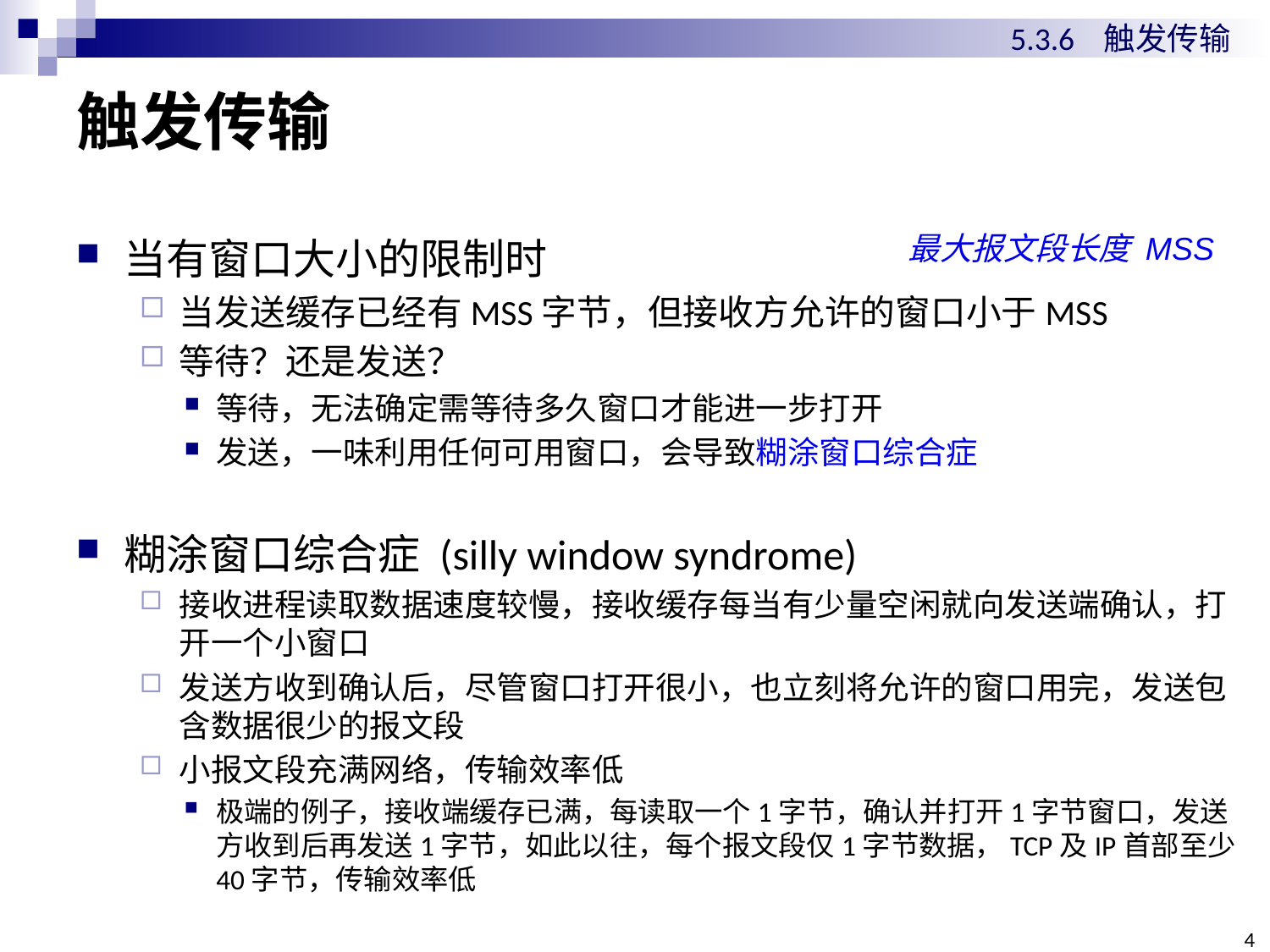

5.3.6   触发传输
# 触发传输
当有窗口大小的限制时
当发送缓存已经有MSS字节，但接收方允许的窗口小于MSS
等待？还是发送？
等待，无法确定需等待多久窗口才能进一步打开
发送，一味利用任何可用窗口，会导致糊涂窗口综合症
糊涂窗口综合症 (silly window syndrome)
接收进程读取数据速度较慢，接收缓存每当有少量空闲就向发送端确认，打开一个小窗口
发送方收到确认后，尽管窗口打开很小，也立刻将允许的窗口用完，发送包含数据很少的报文段
小报文段充满网络，传输效率低
极端的例子，接收端缓存已满，每读取一个1字节，确认并打开1字节窗口，发送方收到后再发送1字节，如此以往，每个报文段仅1字节数据，TCP及IP首部至少40字节，传输效率低
最大报文段长度 MSS
4